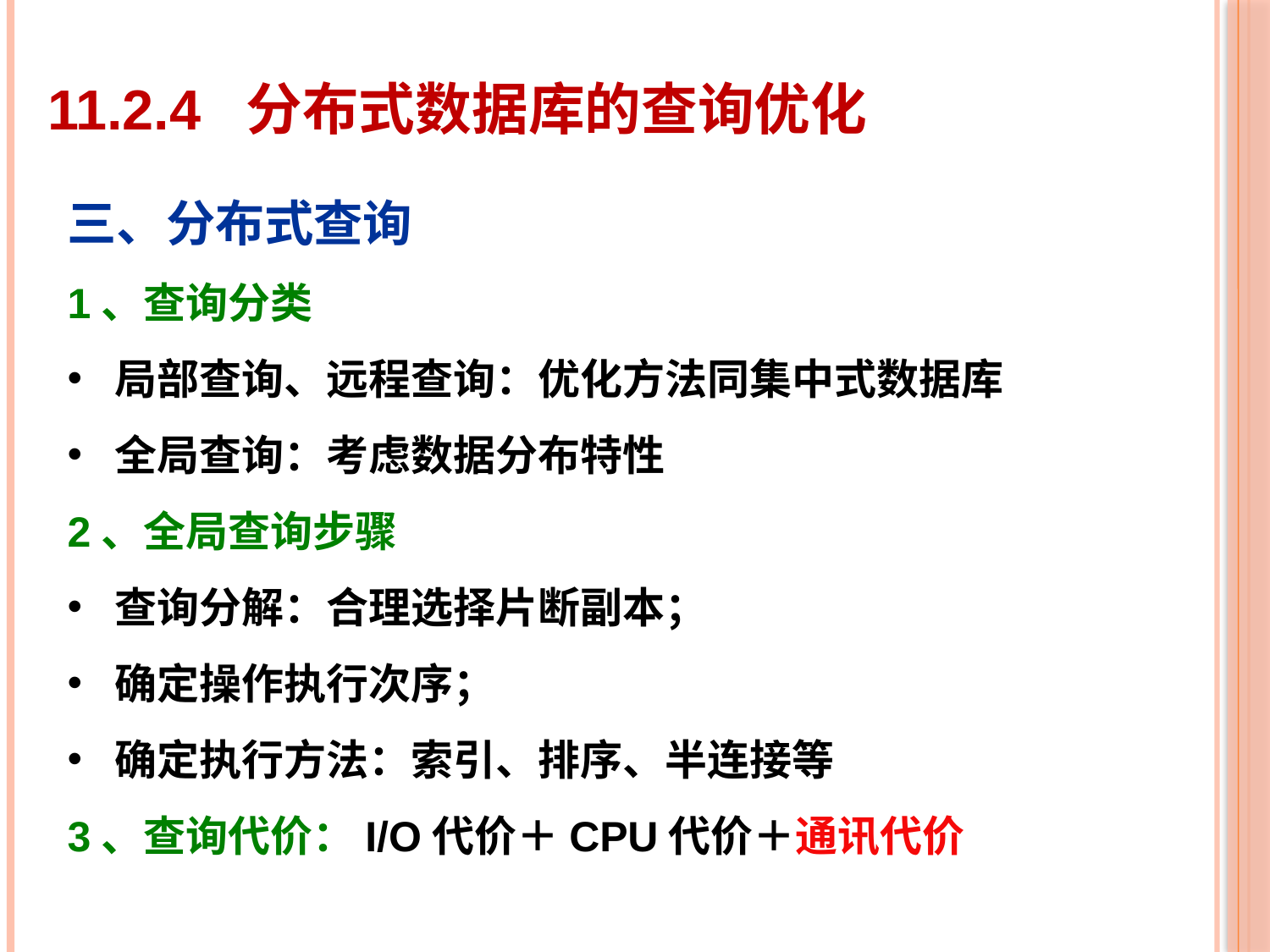

# 11.2.4  分布式数据库的查询优化
三、分布式查询
1、查询分类
局部查询、远程查询：优化方法同集中式数据库
全局查询：考虑数据分布特性
2、全局查询步骤
查询分解：合理选择片断副本；
确定操作执行次序；
确定执行方法：索引、排序、半连接等
3、查询代价：I/O代价＋CPU代价＋通讯代价